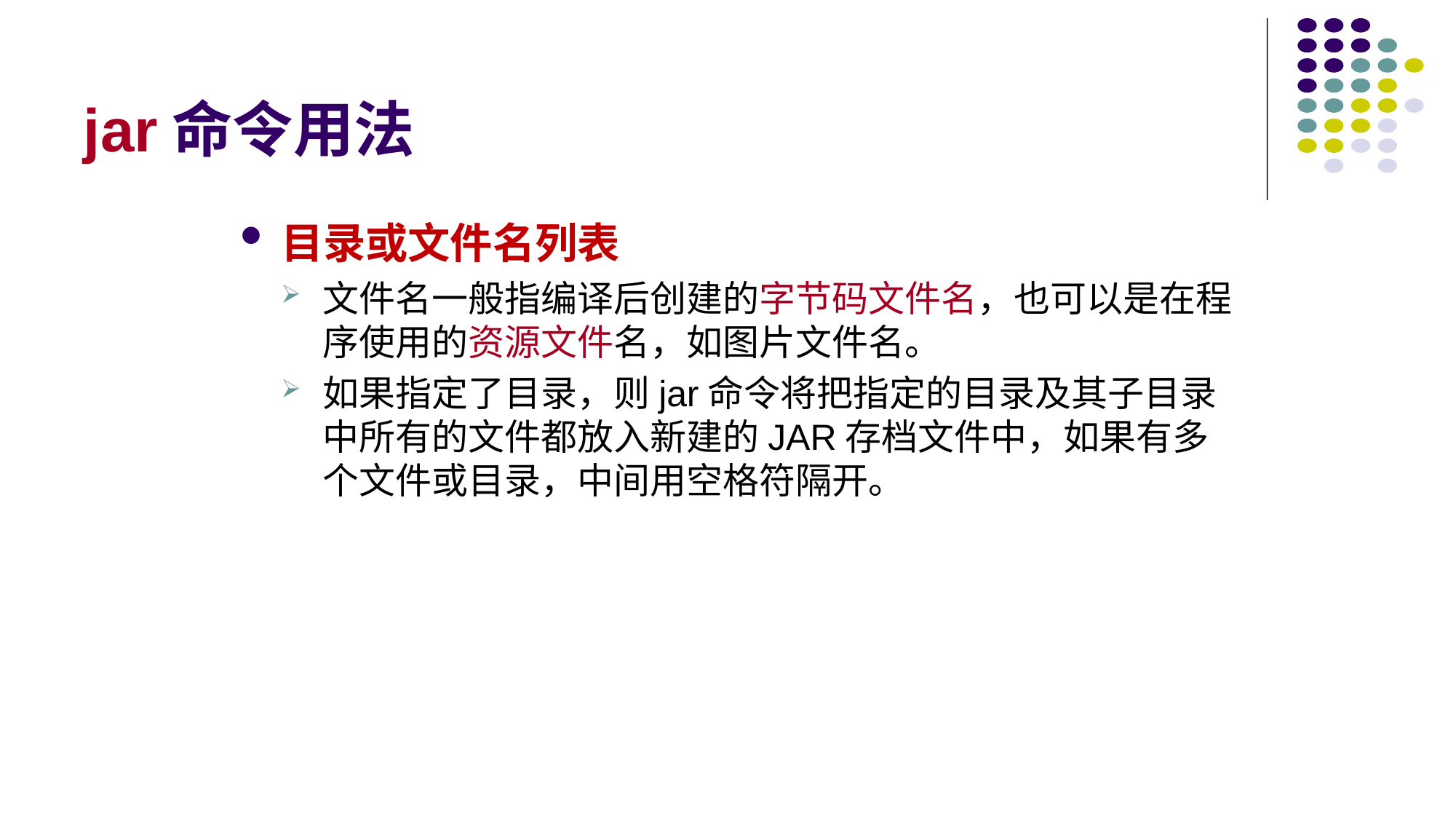

# jar命令用法
目录或文件名列表
文件名一般指编译后创建的字节码文件名，也可以是在程序使用的资源文件名，如图片文件名。
如果指定了目录，则jar命令将把指定的目录及其子目录中所有的文件都放入新建的JAR存档文件中，如果有多个文件或目录，中间用空格符隔开。
12